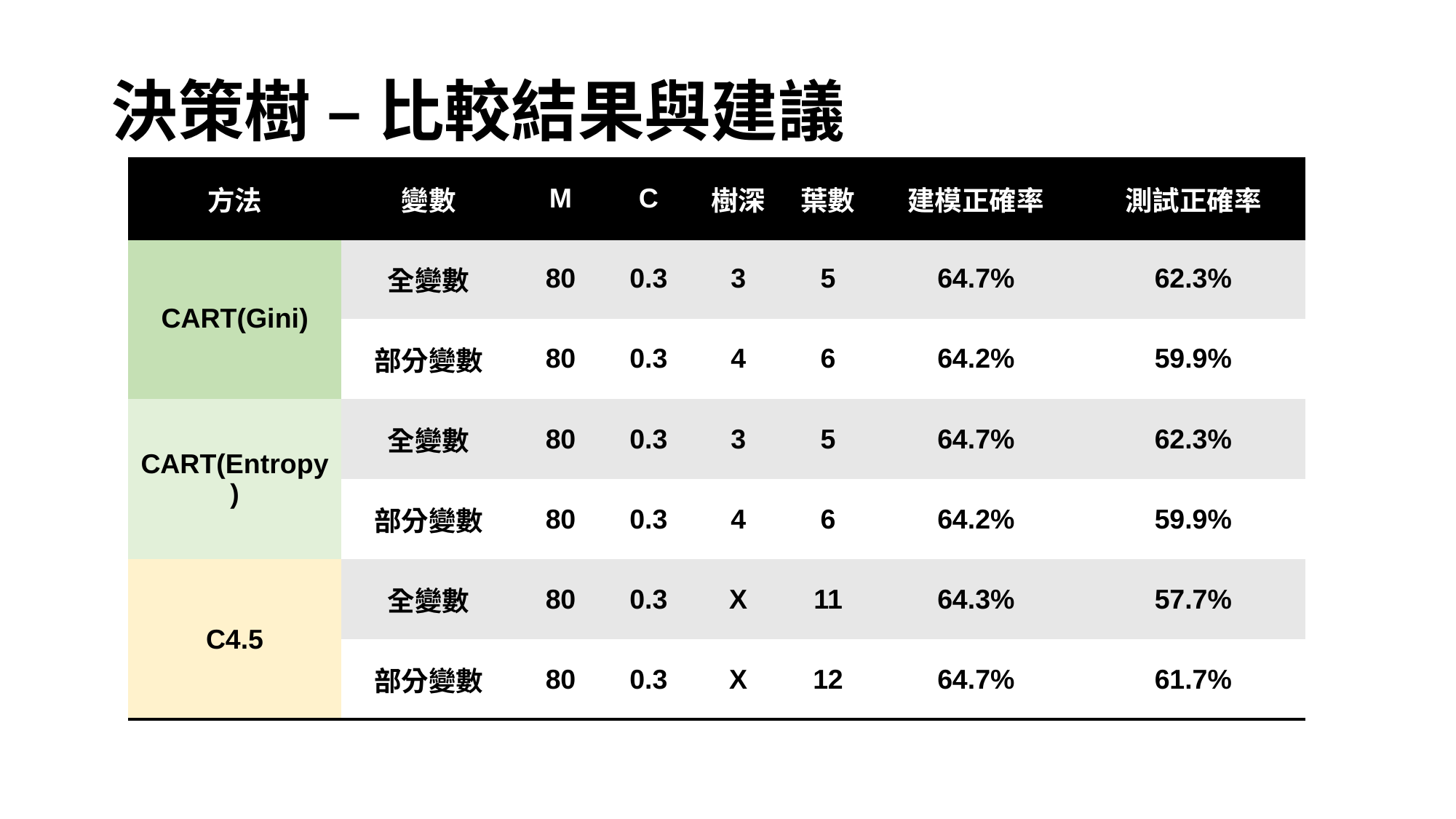

# 決策樹 – 比較結果與建議
| 方法 | 變數 | M | C | 樹深 | 葉數 | 建模正確率 | 測試正確率 |
| --- | --- | --- | --- | --- | --- | --- | --- |
| CART(Gini) | 全變數 | 80 | 0.3 | 3 | 5 | 64.7% | 62.3% |
| 部分變數 | 部分變數 | 80 | 0.3 | 4 | 6 | 64.2% | 59.9% |
| CART(Entropy) | 全變數 | 80 | 0.3 | 3 | 5 | 64.7% | 62.3% |
| Drowning\_results | 部分變數 | 80 | 0.3 | 4 | 6 | 64.2% | 59.9% |
| C4.5 | 全變數 | 80 | 0.3 | X | 11 | 64.3% | 57.7% |
|  | 部分變數 | 80 | 0.3 | X | 12 | 64.7% | 61.7% |